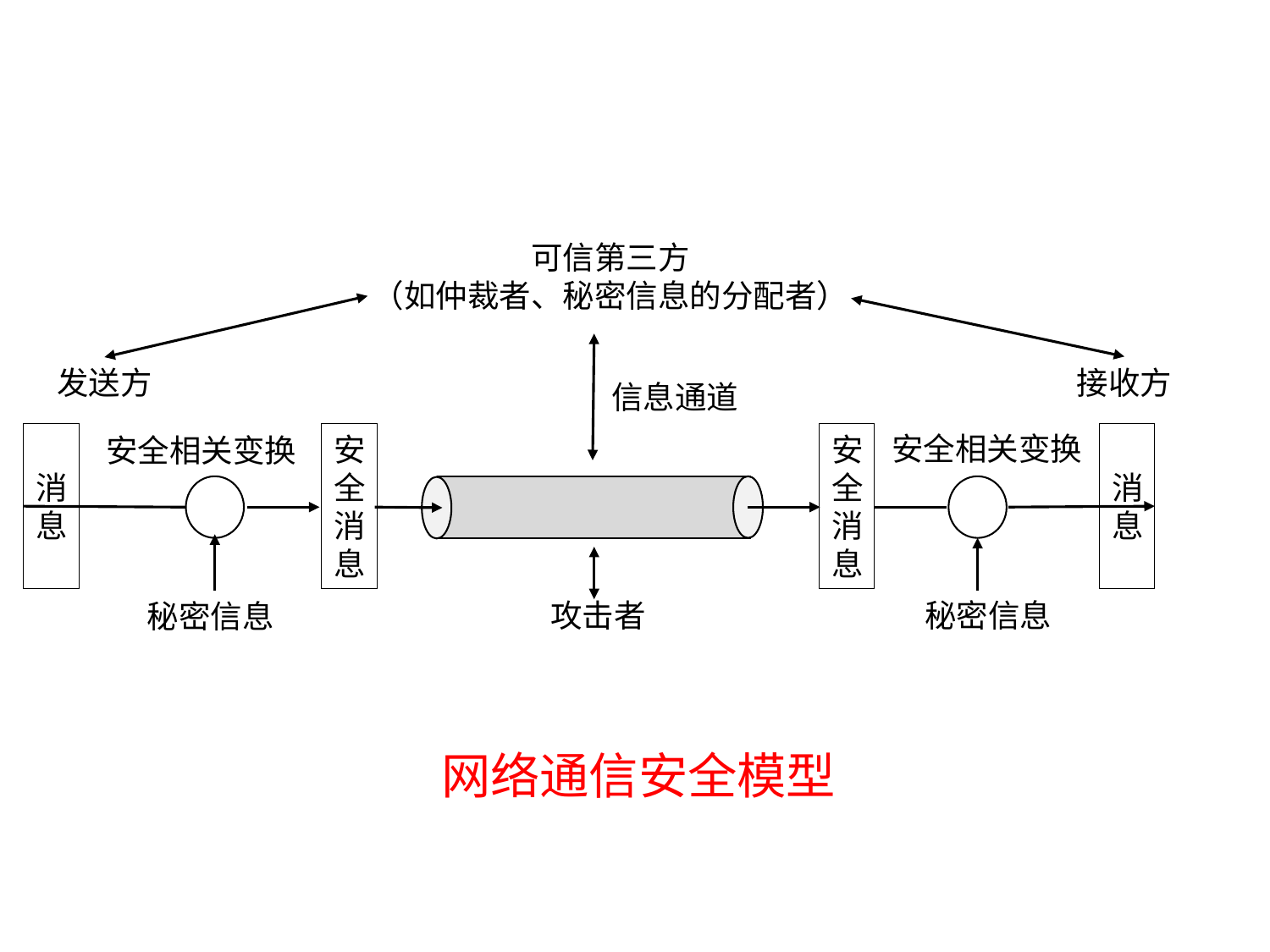

可信第三方
（如仲裁者、秘密信息的分配者）
接收方
发送方
信息通道
安全相关变换

消息

消息

安全消息
安全消息
安全相关变换

攻击者
秘密信息
秘密信息
网络通信安全模型